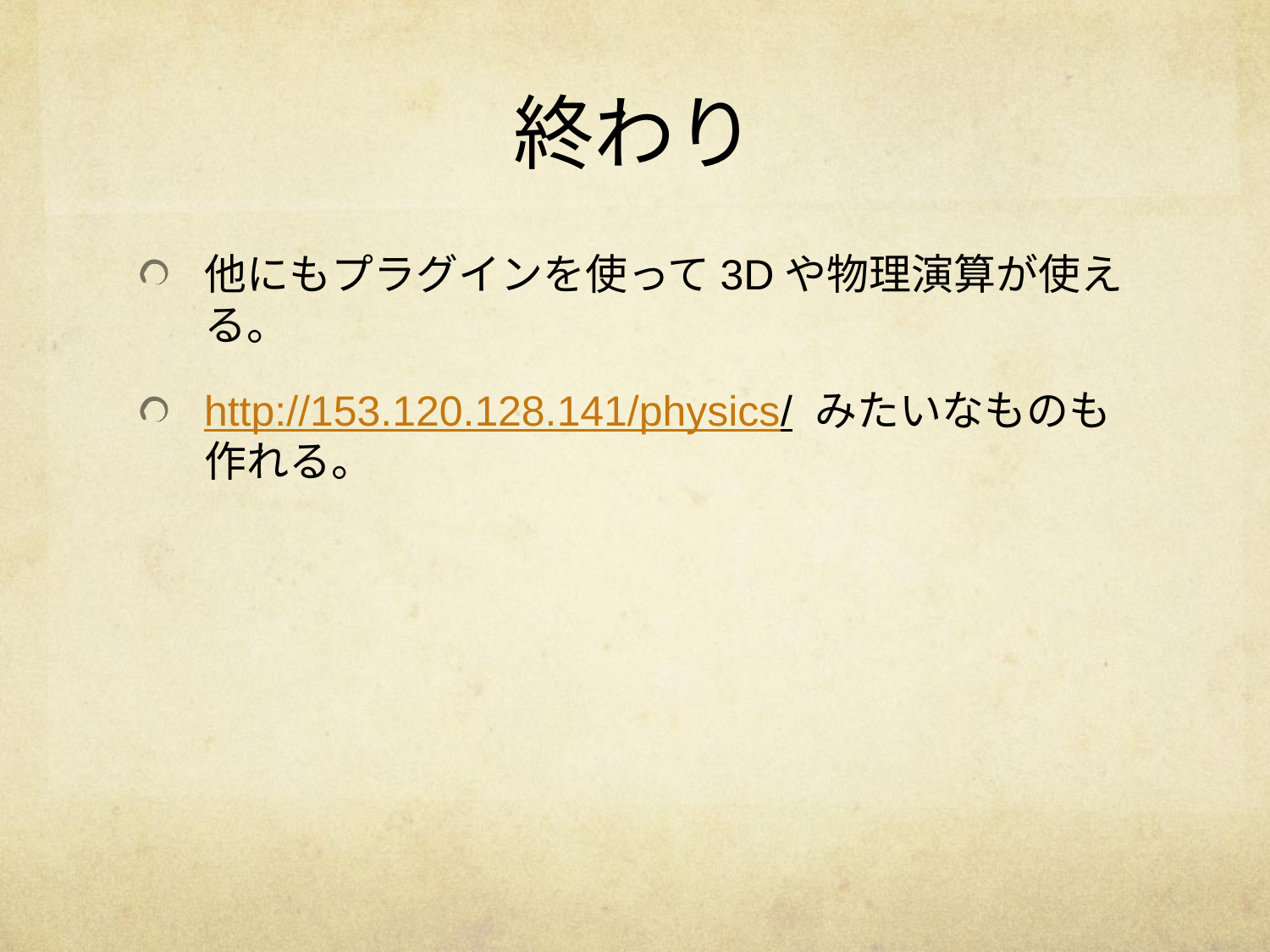

# 終わり
他にもプラグインを使って3Dや物理演算が使える。
http://153.120.128.141/physics/ みたいなものも作れる。